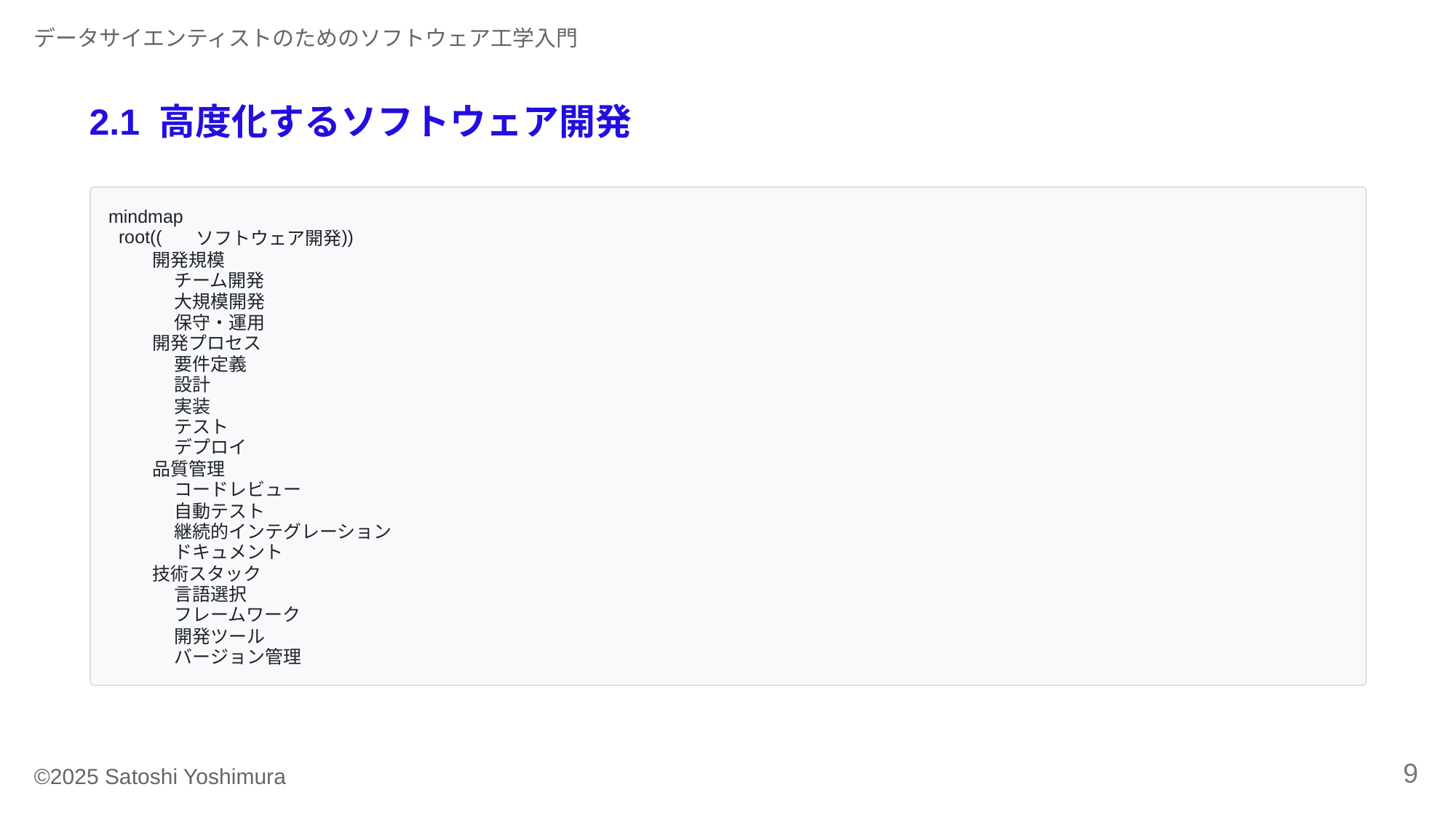

データサイエンティストのためのソフトウェア⼯学⼊⾨
2.1 ⾼度化するソフトウェア開発

mindmap
  root((
))
ソフトウェア開発

開発規模

チーム開発

大規模開発

保守・運用

開発プロセス

要件定義

設計

実装

テスト

デプロイ

品質管理

コードレビュー

自動テスト

継続的インテグレーション

ドキュメント

技術スタック

言語選択

フレームワーク

開発ツール

バージョン管理
9
©2025 Satoshi Yoshimura